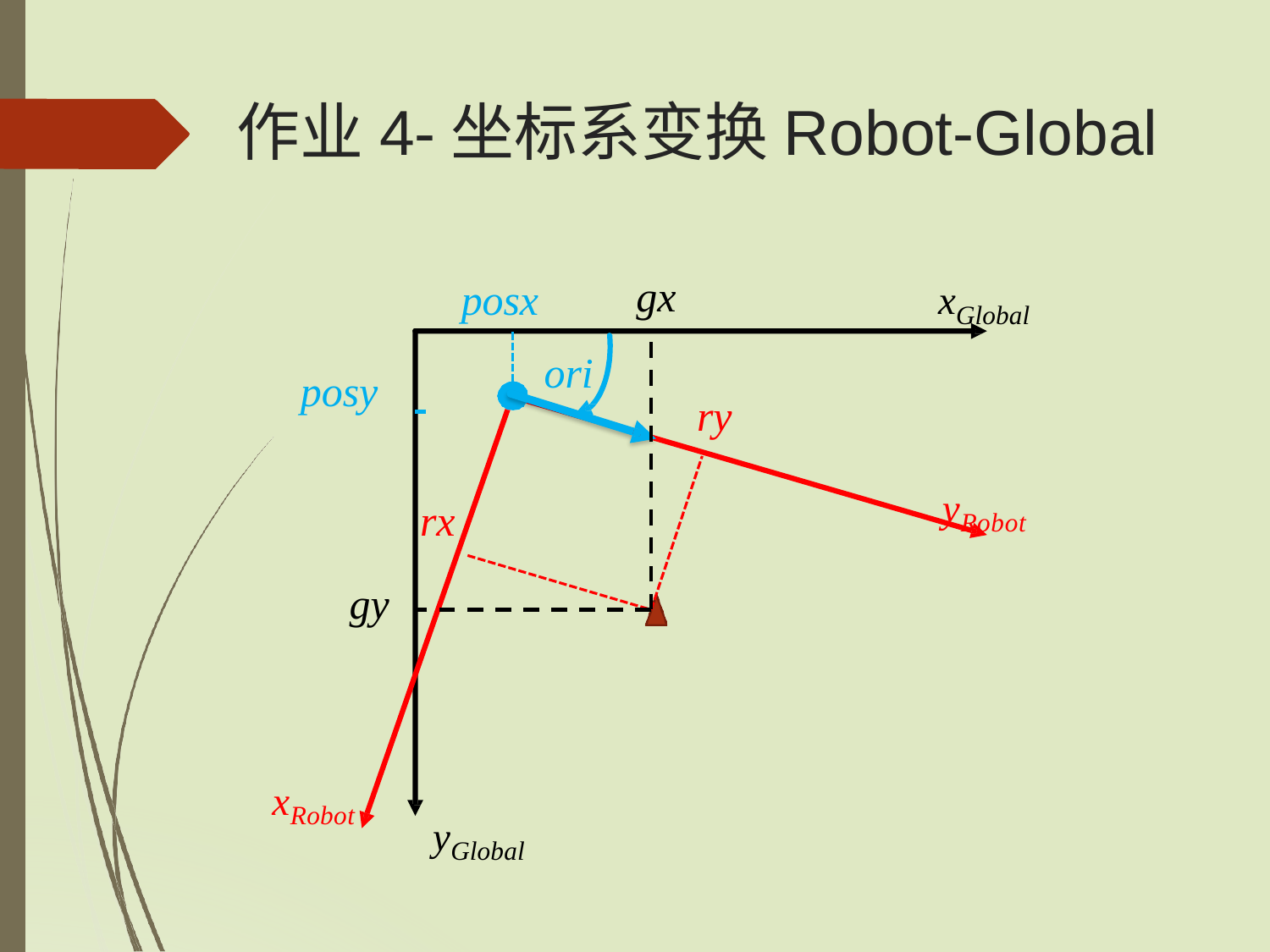

# 作业4-坐标系变换Robot-Global

xGlobal
gx
posx

ori
posy

ry

yRobot
rx

gy

xRobot
yGlobal